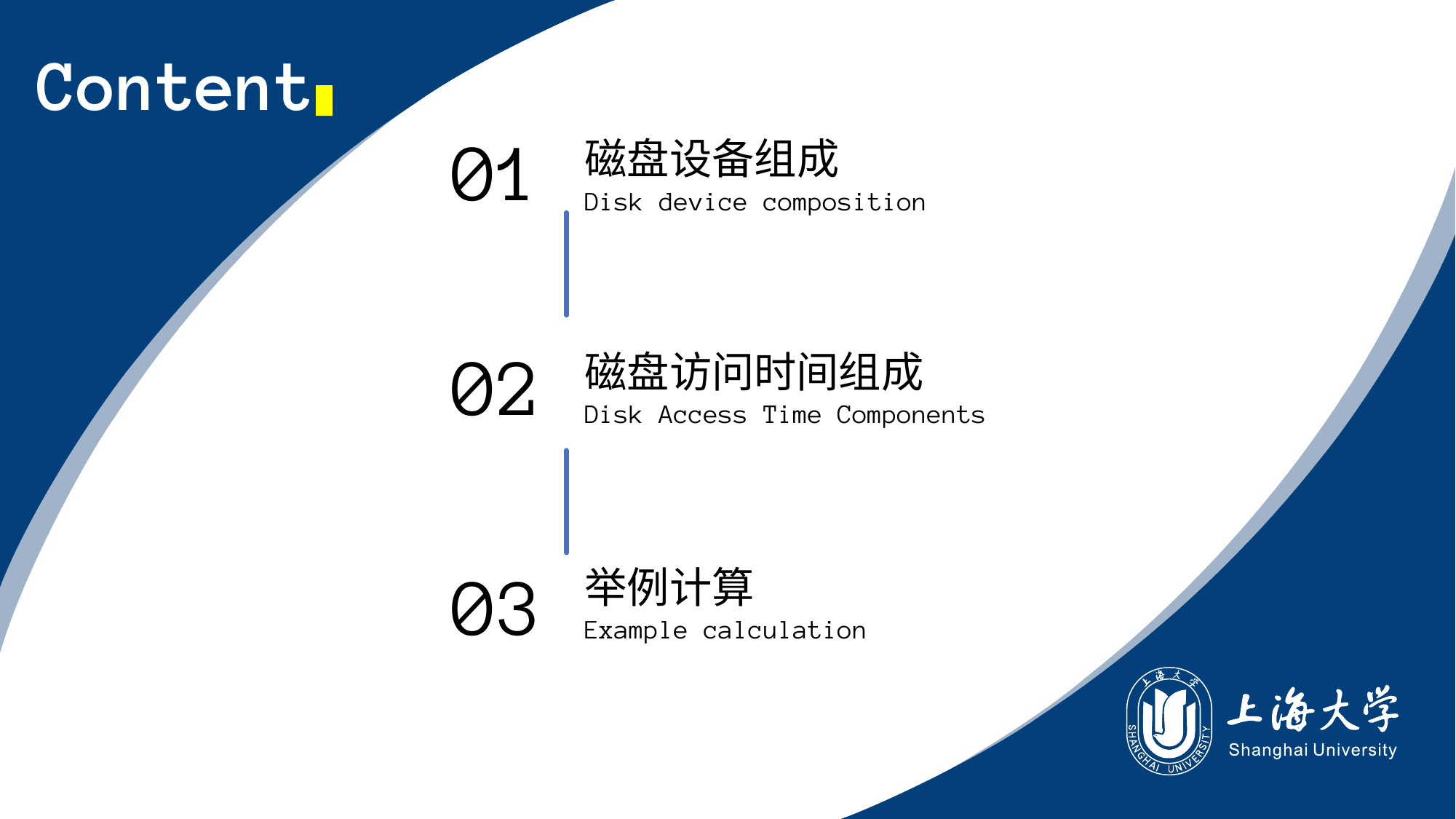

Content

01
磁盘设备组成
Disk device composition

02
磁盘访问时间组成
Disk Access Time Components
03
举例计算
Example calculation